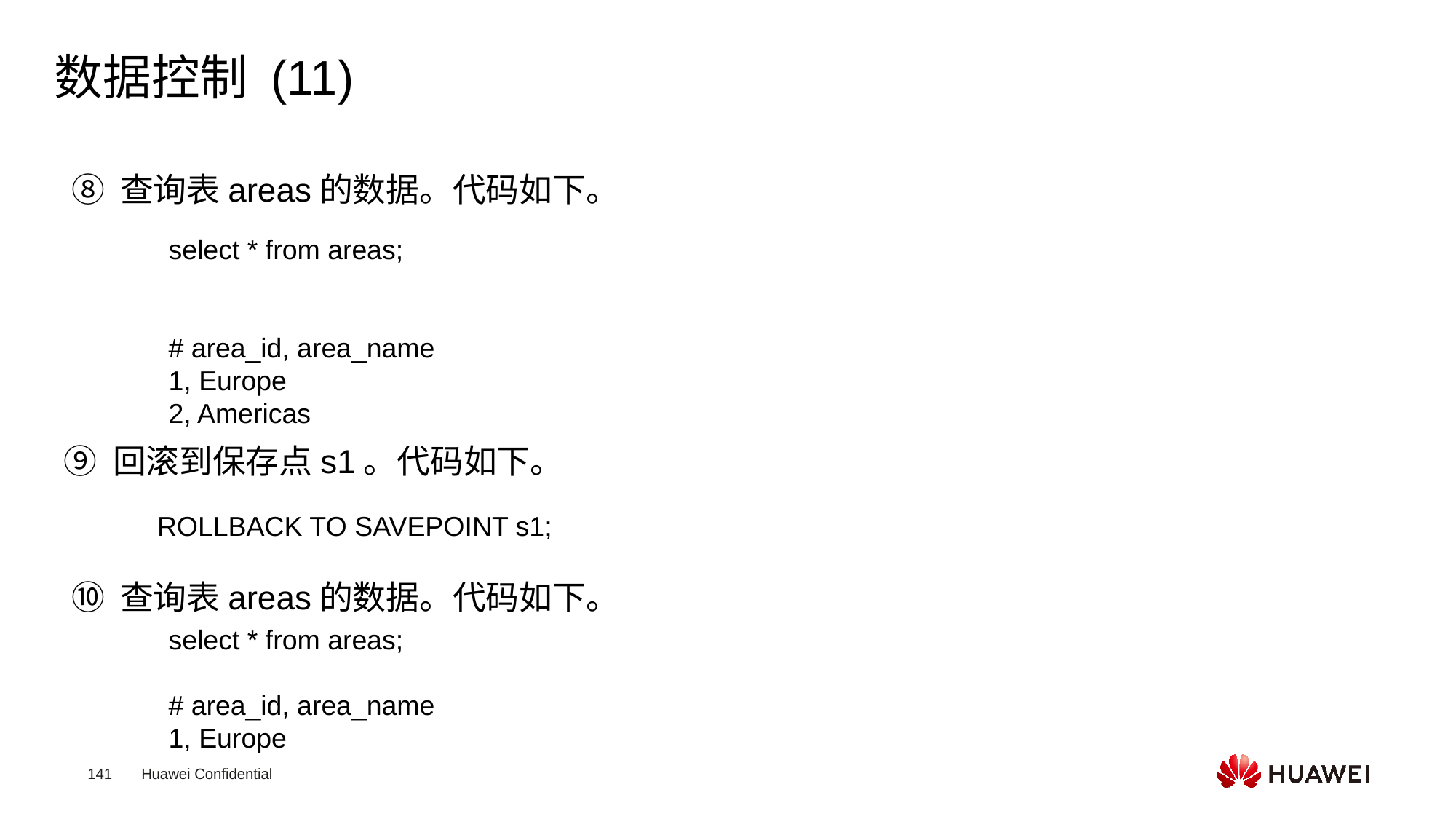

# 数据控制 (11)
 ⑧ 查询表areas的数据。代码如下。

⑨ 回滚到保存点s1。代码如下。

 ⑩ 查询表areas的数据。代码如下。
select * from areas;                                                          # area_id, area_name1, Europe2, Americas
ROLLBACK TO SAVEPOINT s1;
select * from areas;         # area_id, area_name1, Europe